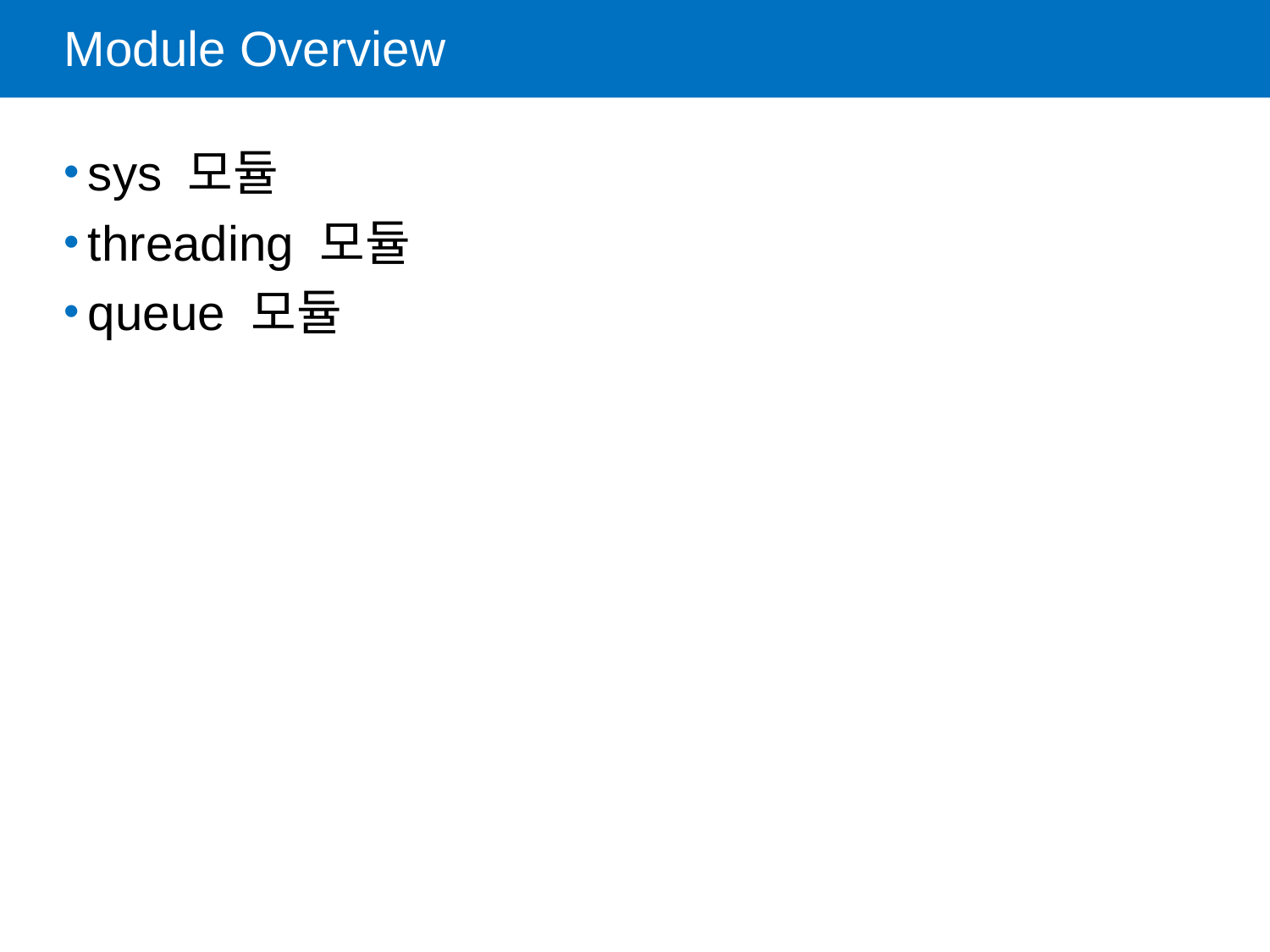

# Module Overview
sys 모듈
threading 모듈
queue 모듈